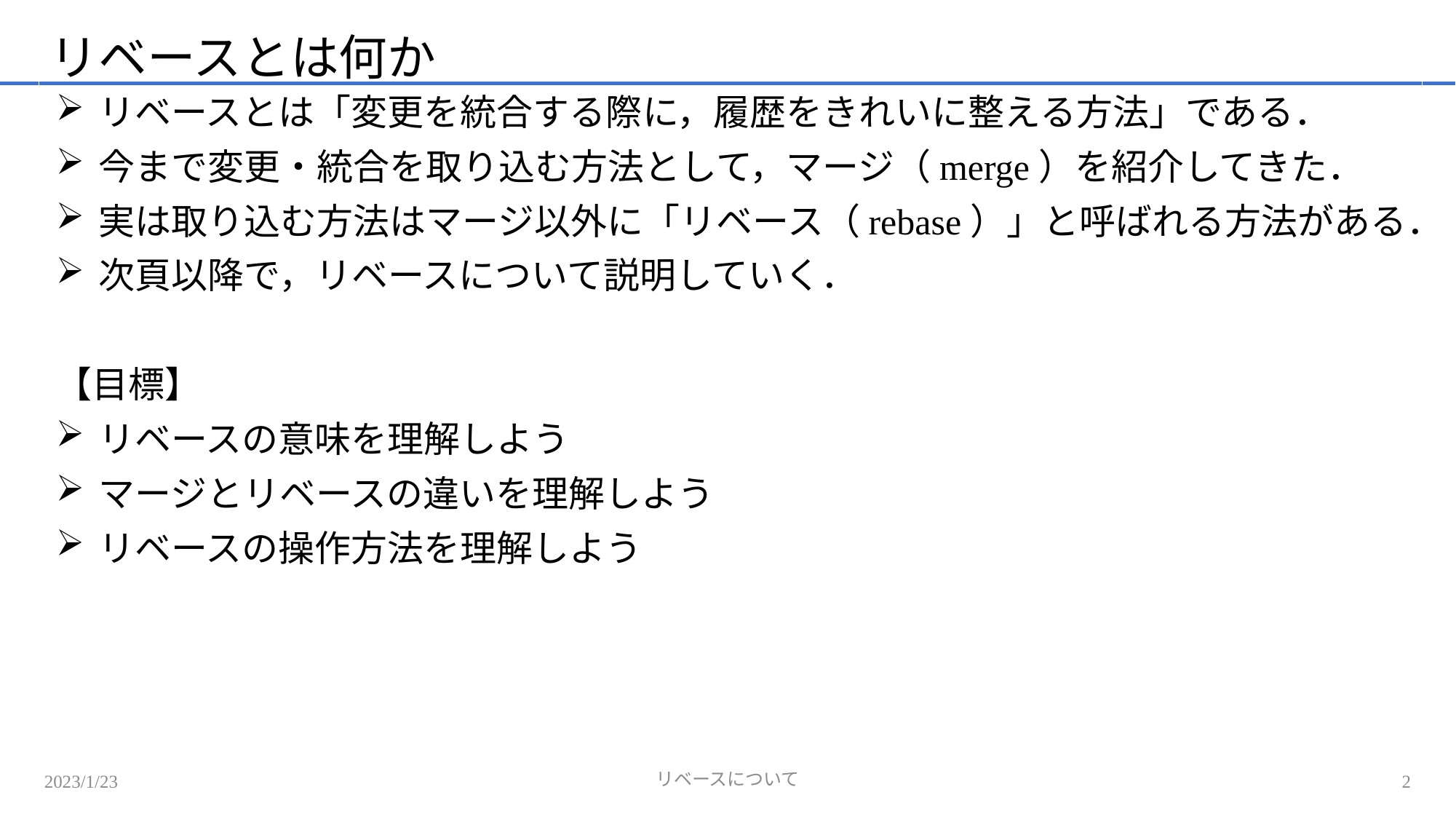

# リベースとは何か
リベースとは「変更を統合する際に，履歴をきれいに整える方法」である．
今まで変更・統合を取り込む方法として，マージ（merge）を紹介してきた．
実は取り込む方法はマージ以外に「リベース（rebase）」と呼ばれる方法がある．
次頁以降で，リベースについて説明していく．

【目標】
リベースの意味を理解しよう
マージとリベースの違いを理解しよう
リベースの操作方法を理解しよう
2023/1/23
2
リベースについて